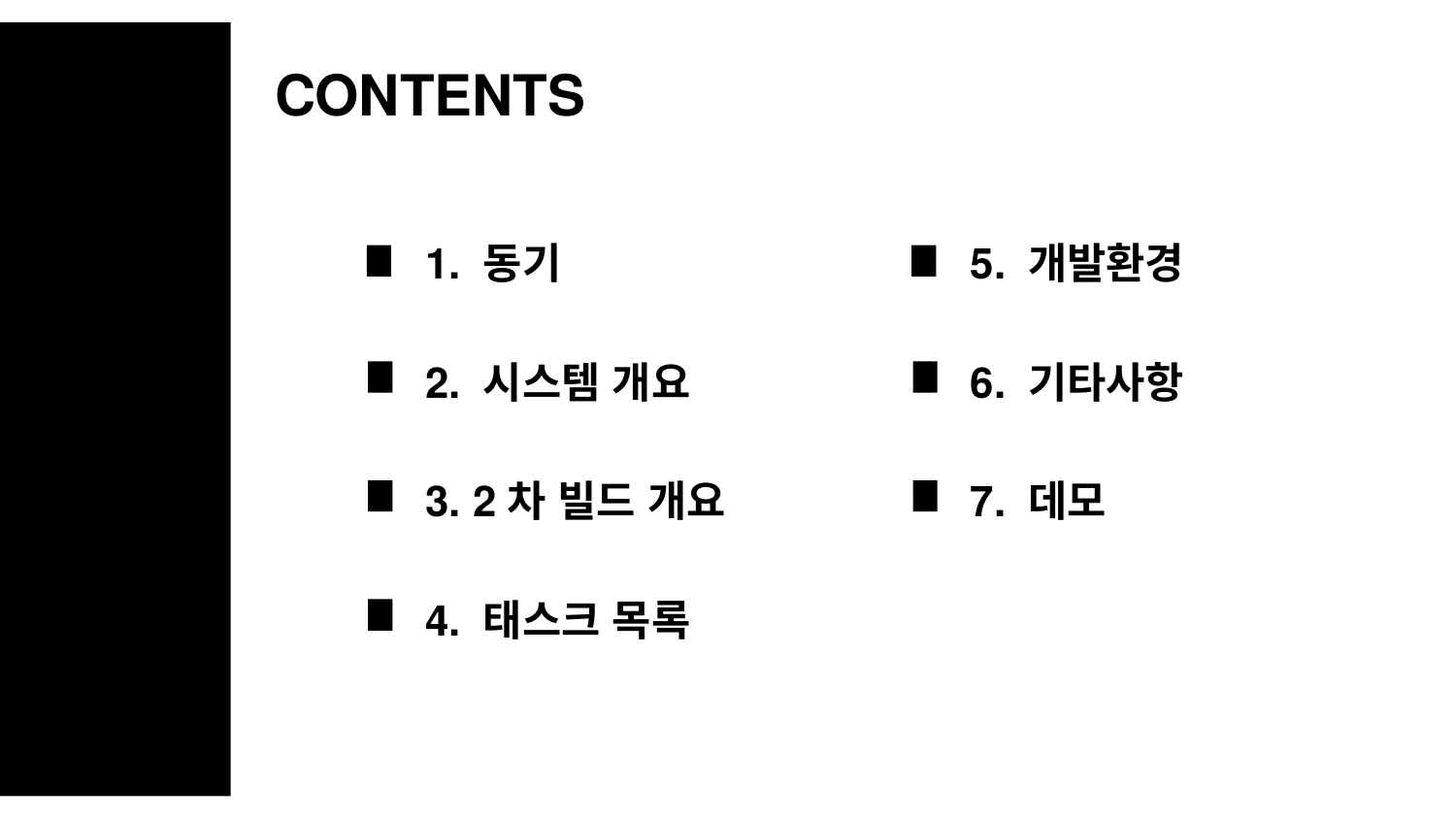

CONTENTS
5. 개발환경
1. 동기

2. 시스템 개요
6. 기타사항

3. 2차 빌드 개요
7. 데모

4. 태스크 목록